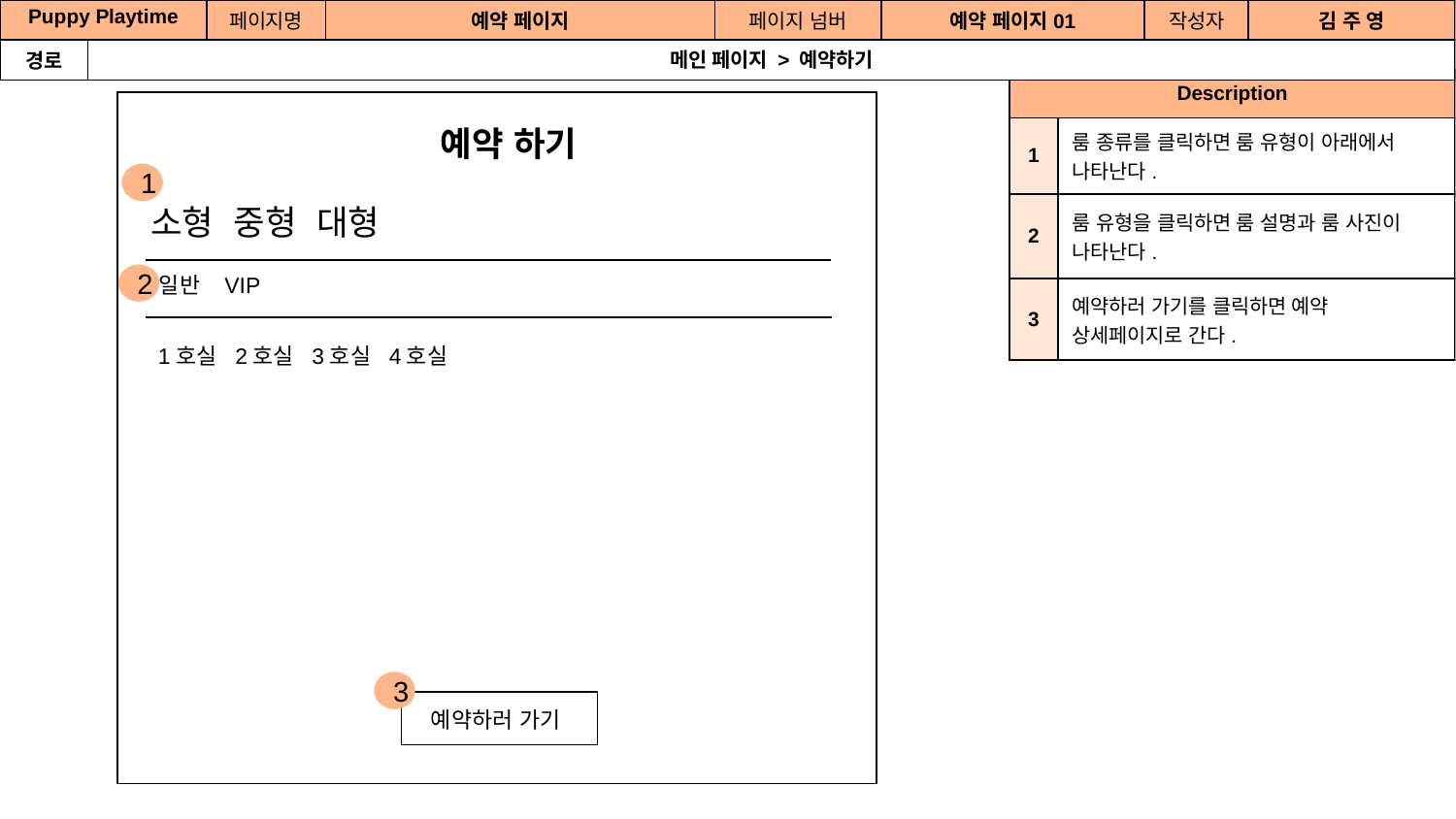

공간(오피스) 대여 시스템
| Puppy Playtime | 김 주 영 | 페이지명 | 예약 페이지 | 페이지 넘버 | 예약 페이지01 | 작성자 | 김 주 영 |
| --- | --- | --- | --- | --- | --- | --- | --- |
| 경로 | 메인 페이지 > 예약하기 | 김 주 영 | 김 주 영 | 김 주 영 | 김 주 영 | 김 주 영 | 김 주 영 |
| Description | 예약하러 가기를 클릭하면 예약 상세페이지로 간다. |
| --- | --- |
| 1 | 룸 종류를 클릭하면 룸 유형이 아래에서 나타난다. |
| 2 | 룸 유형을 클릭하면 룸 설명과 룸 사진이 나타난다. |
| 3 | 예약하러 가기를 클릭하면 예약 상세페이지로 간다. |

예약 하기
1
소형  중형  대형
일반   VIP
2
1호실  2호실  3호실  4호실
3

예약하러 가기